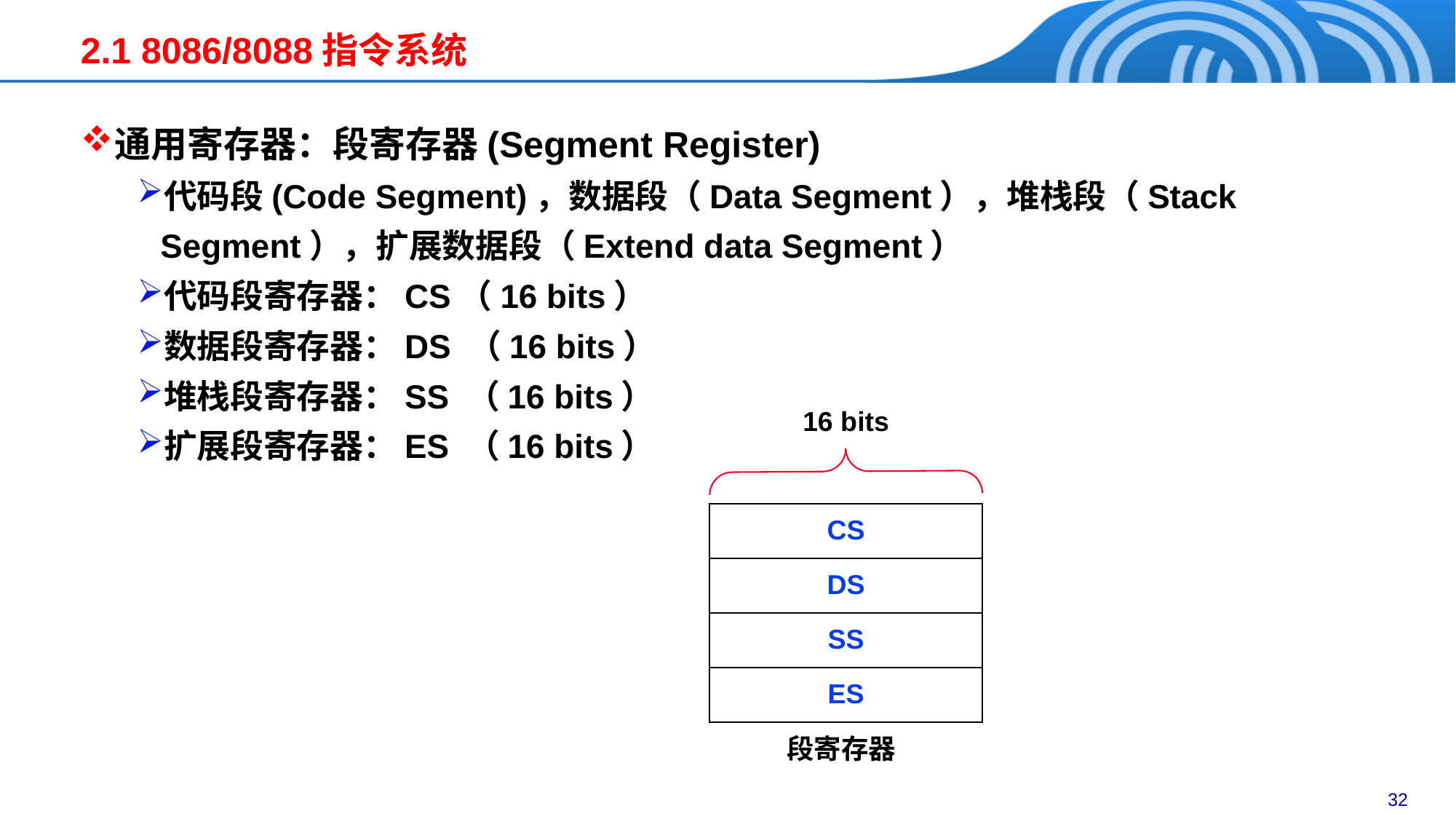

2.1 8086/8088指令系统
通用寄存器：段寄存器(Segment Register)
代码段(Code Segment)，数据段（Data Segment），堆栈段（Stack Segment），扩展数据段（Extend data Segment）
代码段寄存器：CS（16 bits）
数据段寄存器：DS （16 bits）
堆栈段寄存器：SS （16 bits）
扩展段寄存器：ES （16 bits）

16 bits
CS
DS
SS
ES
段寄存器